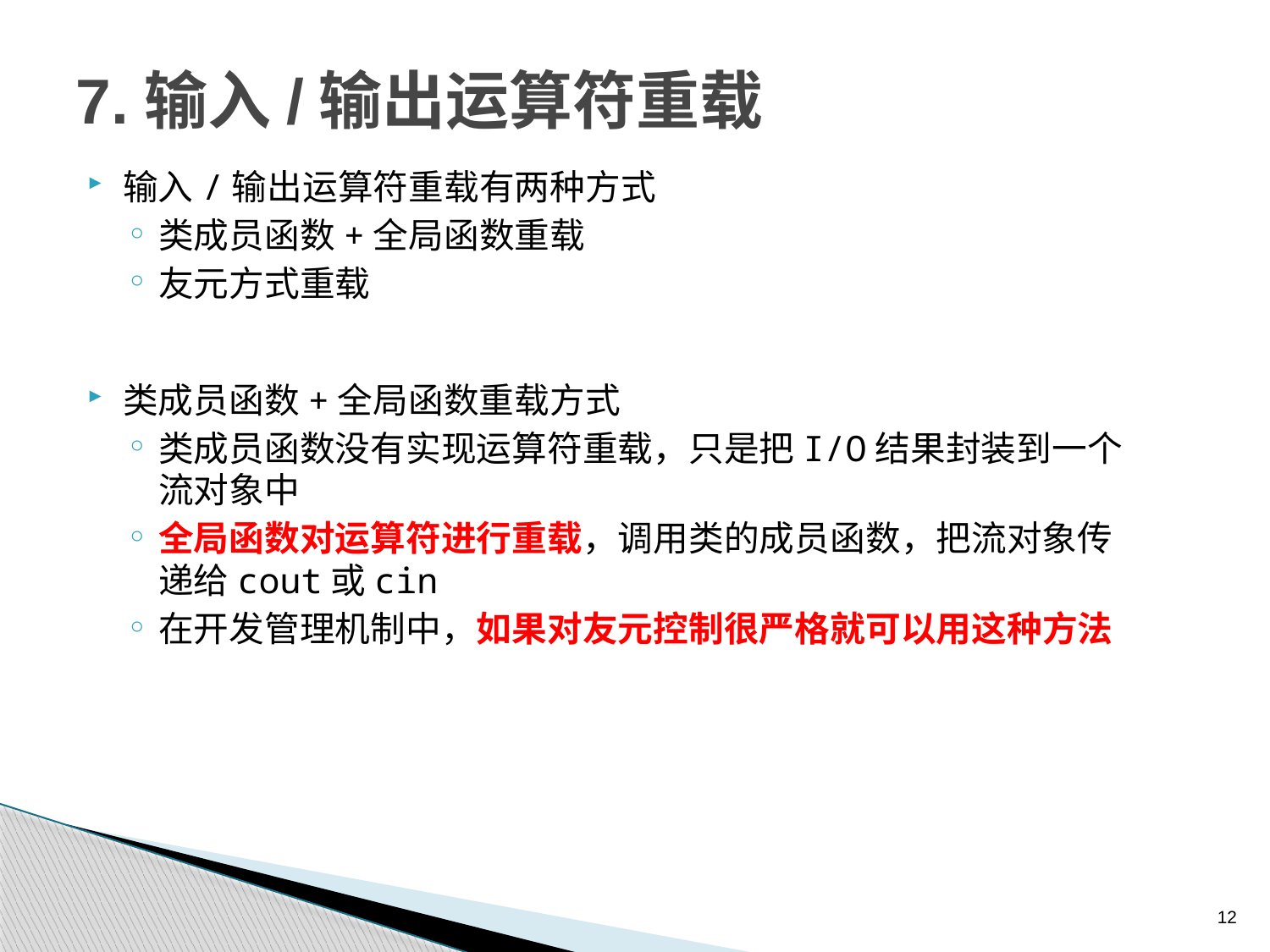

# 7.输入/输出运算符重载
输入/输出运算符重载有两种方式
类成员函数+全局函数重载
友元方式重载

类成员函数+全局函数重载方式
类成员函数没有实现运算符重载，只是把I/O结果封装到一个流对象中
全局函数对运算符进行重载，调用类的成员函数，把流对象传递给cout或cin
在开发管理机制中，如果对友元控制很严格就可以用这种方法

12